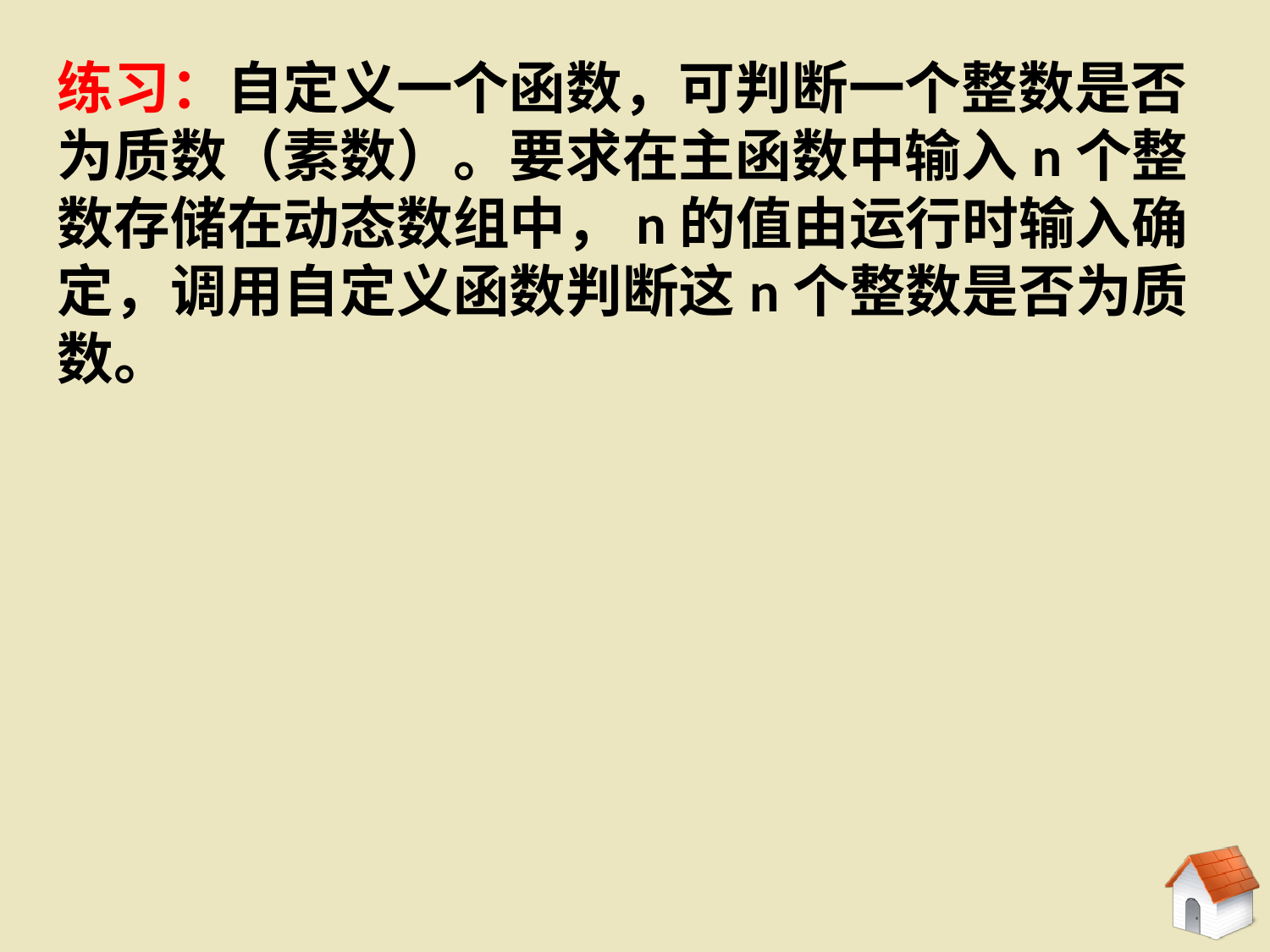

练习：自定义一个函数，可判断一个整数是否为质数（素数）。要求在主函数中输入n个整数存储在动态数组中，n的值由运行时输入确定，调用自定义函数判断这n个整数是否为质数。